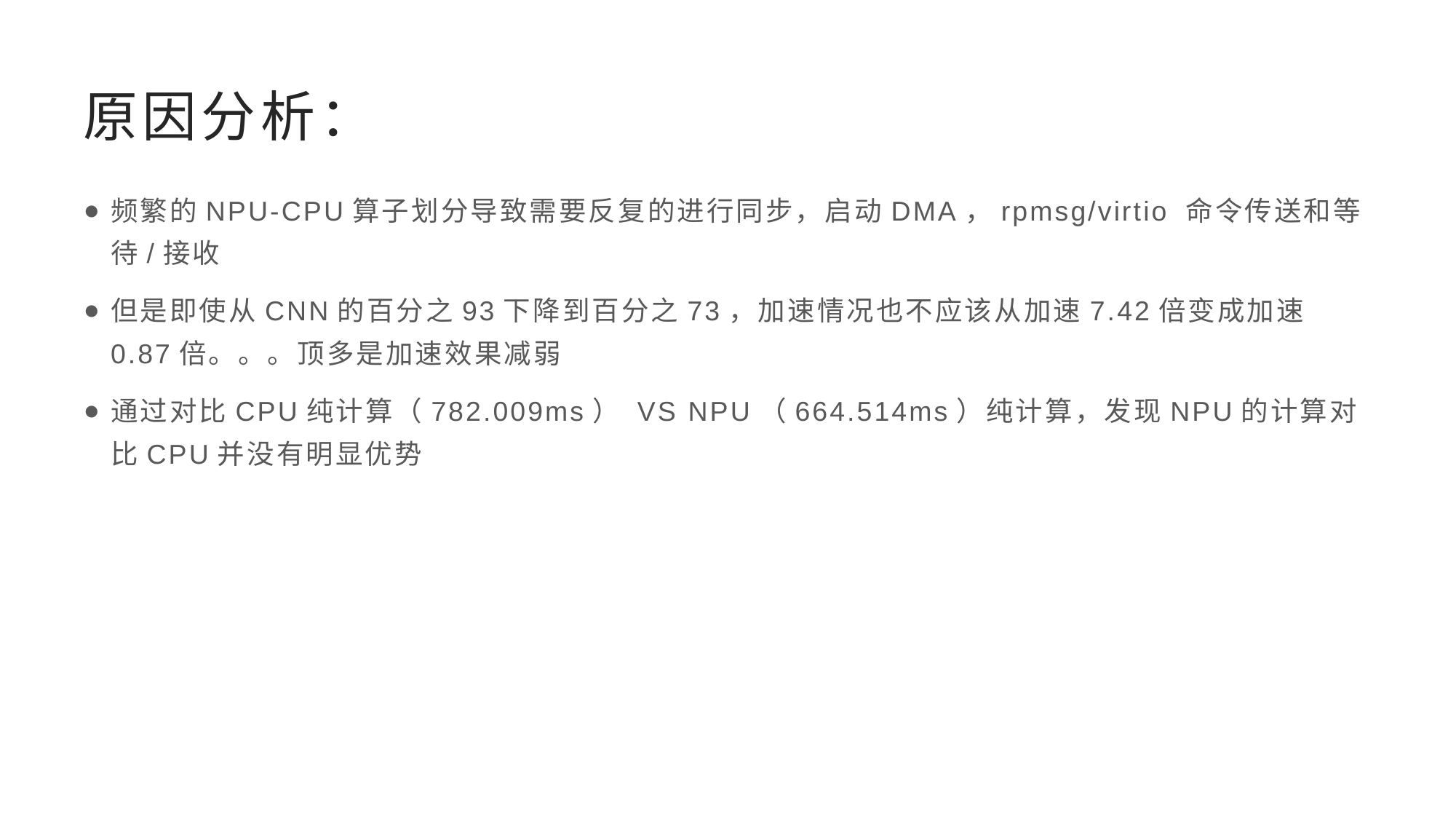

# 原因分析：
频繁的NPU-CPU算子划分导致需要反复的进行同步，启动DMA，rpmsg/virtio 命令传送和等待/接收
但是即使从CNN的百分之93下降到百分之73，加速情况也不应该从加速7.42倍变成加速0.87倍。。。顶多是加速效果减弱
通过对比CPU纯计算（782.009ms） VS NPU（664.514ms）纯计算，发现NPU的计算对比CPU并没有明显优势